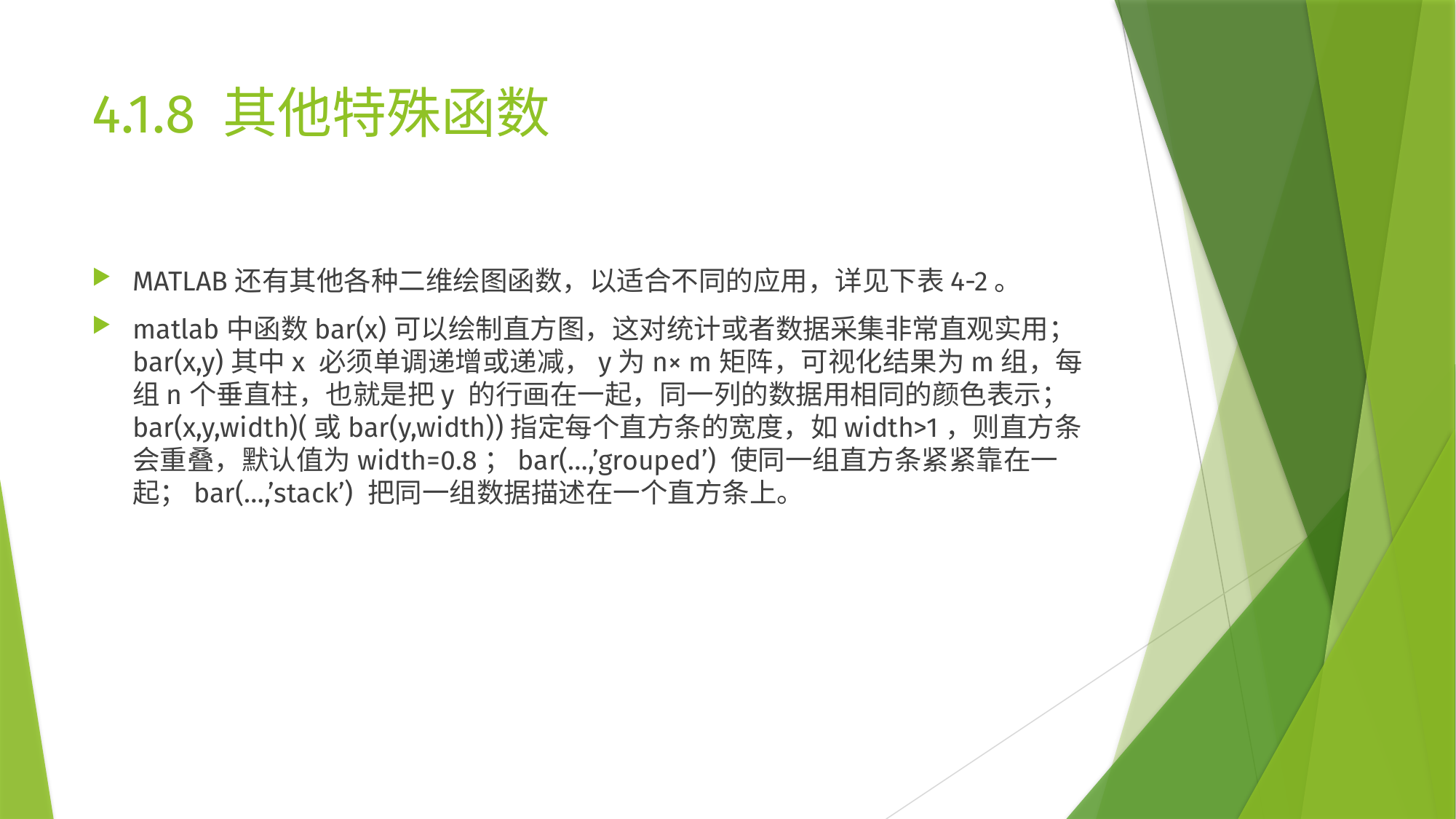

# 4.1.8 其他特殊函数
MATLAB还有其他各种二维绘图函数，以适合不同的应用，详见下表4-2。
matlab中函数bar(x)可以绘制直方图，这对统计或者数据采集非常直观实用；bar(x,y)其中x 必须单调递增或递减，y为n× m矩阵，可视化结果为m组，每组n个垂直柱，也就是把y 的行画在一起，同一列的数据用相同的颜色表示；bar(x,y,width)(或bar(y,width))指定每个直方条的宽度，如width>1，则直方条会重叠，默认值为width=0.8；bar(…,’grouped’) 使同一组直方条紧紧靠在一起；bar(…,’stack’) 把同一组数据描述在一个直方条上。